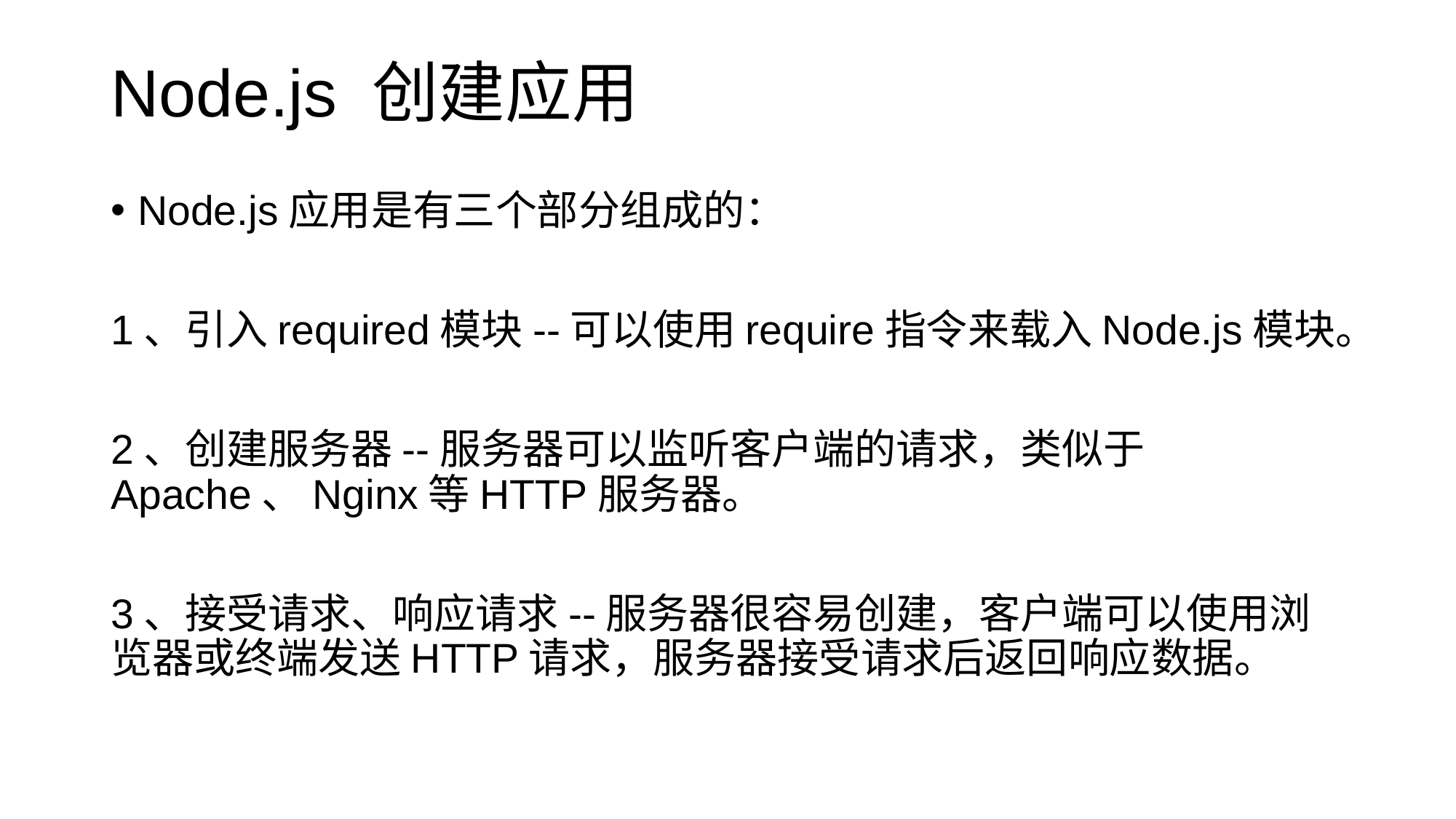

# Node.js 创建应用
Node.js应用是有三个部分组成的：

1、引入required模块--可以使用require指令来载入Node.js模块。

2、创建服务器--服务器可以监听客户端的请求，类似于Apache、Nginx等HTTP服务器。

3、接受请求、响应请求--服务器很容易创建，客户端可以使用浏览器或终端发送HTTP请求，服务器接受请求后返回响应数据。